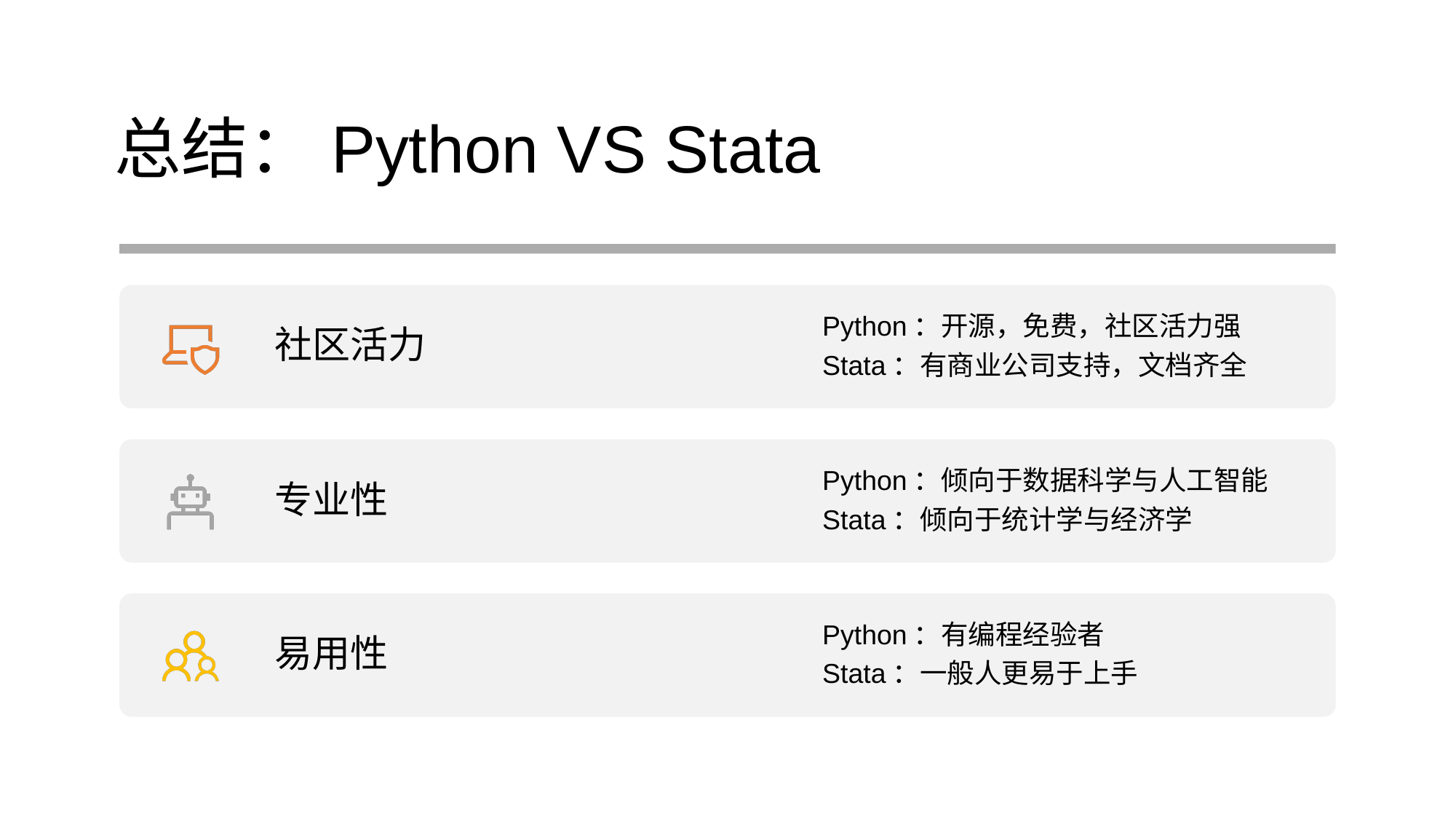

# 总结：Python VS Stata

社区活力
Python：开源，免费，社区活力强
Stata：有商业公司支持，文档齐全
专业性
Python：倾向于数据科学与人工智能
Stata：倾向于统计学与经济学
易用性
Python：有编程经验者
Stata：一般人更易于上手